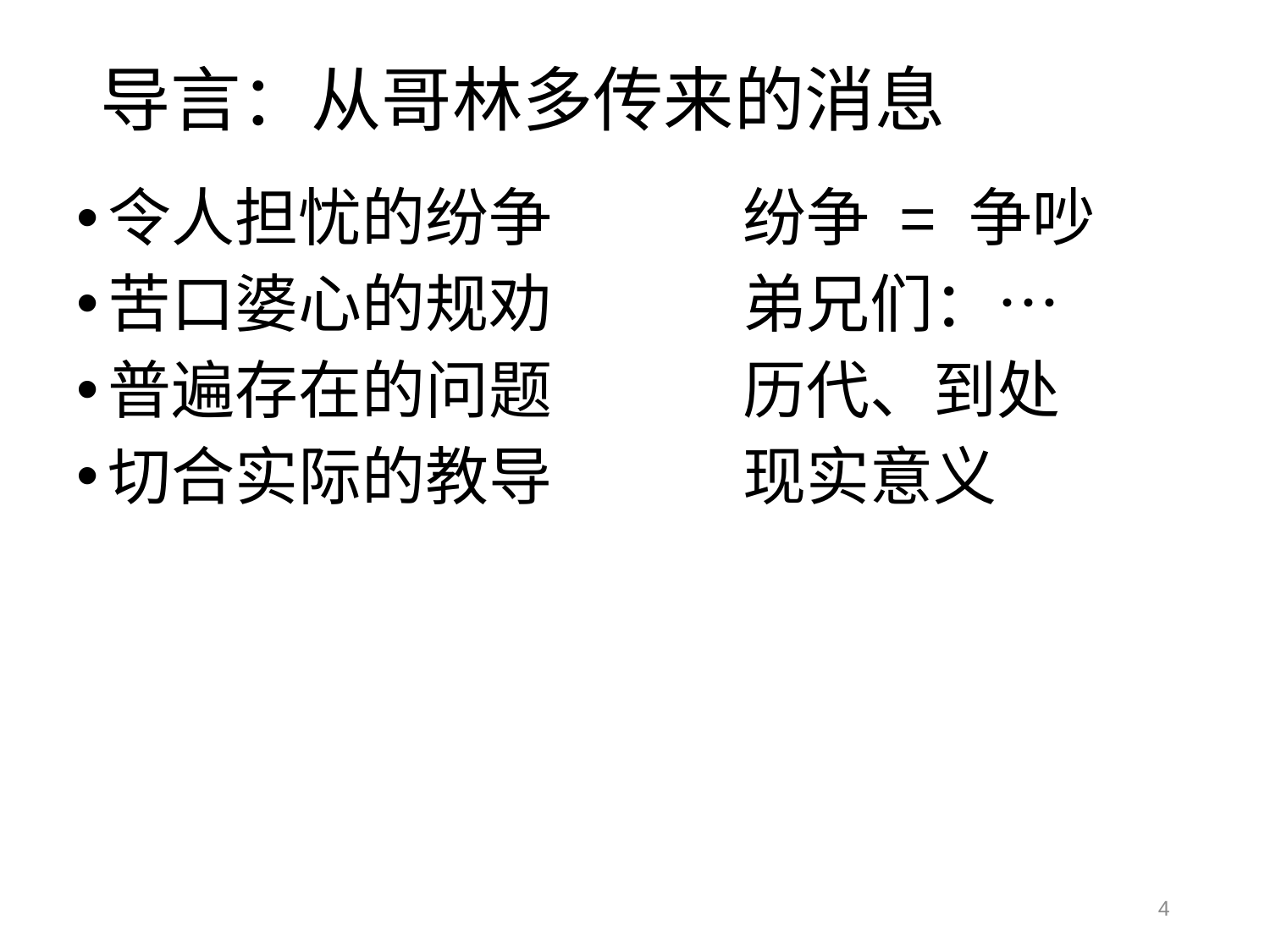

# 导言：从哥林多传来的消息
令人担忧的纷争		纷争 = 争吵
苦口婆心的规劝		弟兄们：…
普遍存在的问题		历代、到处
切合实际的教导		现实意义
4